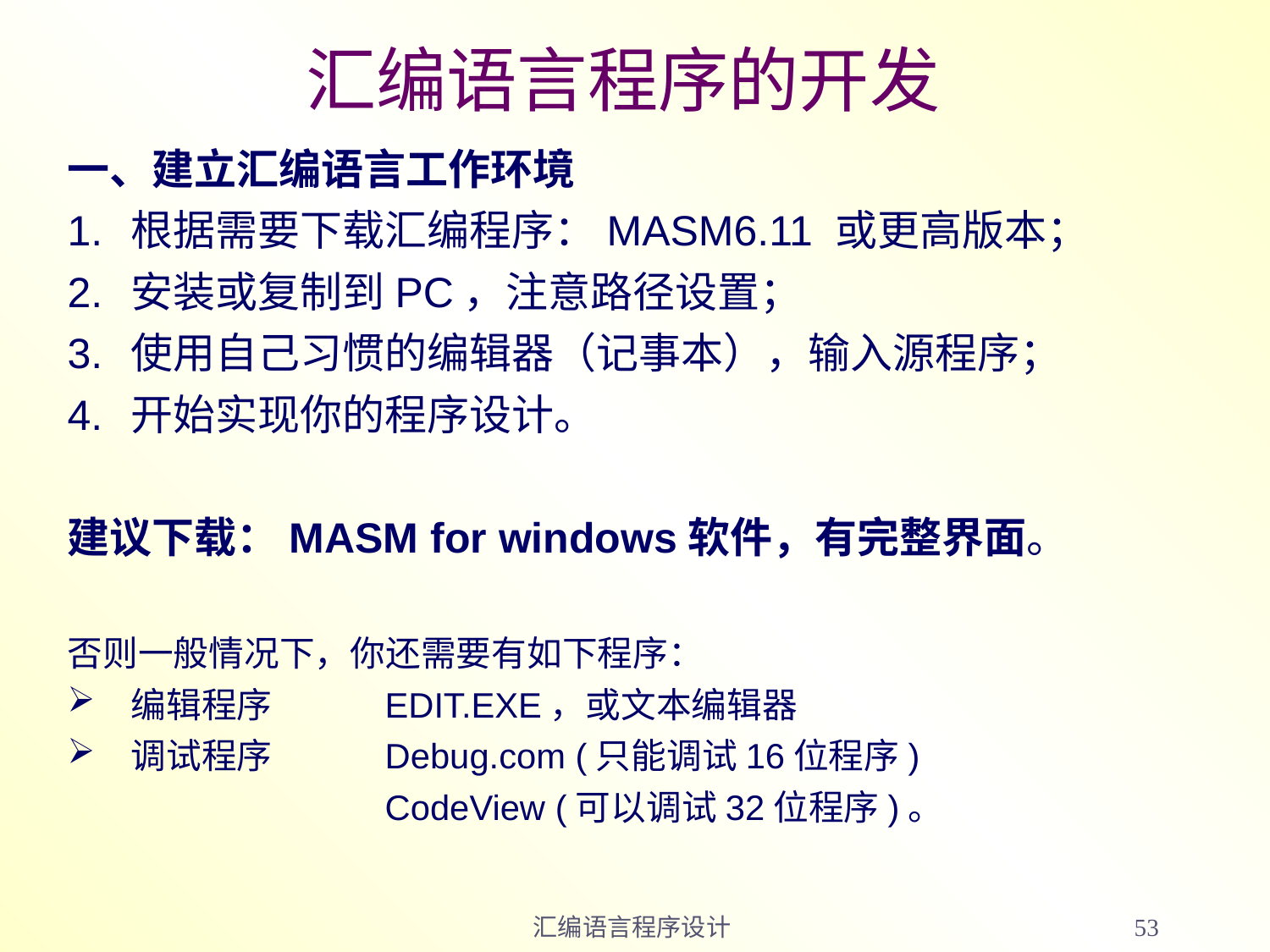

# 汇编语言程序的开发
一、建立汇编语言工作环境
根据需要下载汇编程序：MASM6.11 或更高版本；
安装或复制到PC，注意路径设置；
使用自己习惯的编辑器（记事本），输入源程序；
开始实现你的程序设计。

建议下载：MASM for windows软件，有完整界面。

否则一般情况下，你还需要有如下程序：
编辑程序	EDIT.EXE，或文本编辑器
调试程序	Debug.com (只能调试16位程序)
			CodeView (可以调试32位程序)。
汇编语言程序设计
53